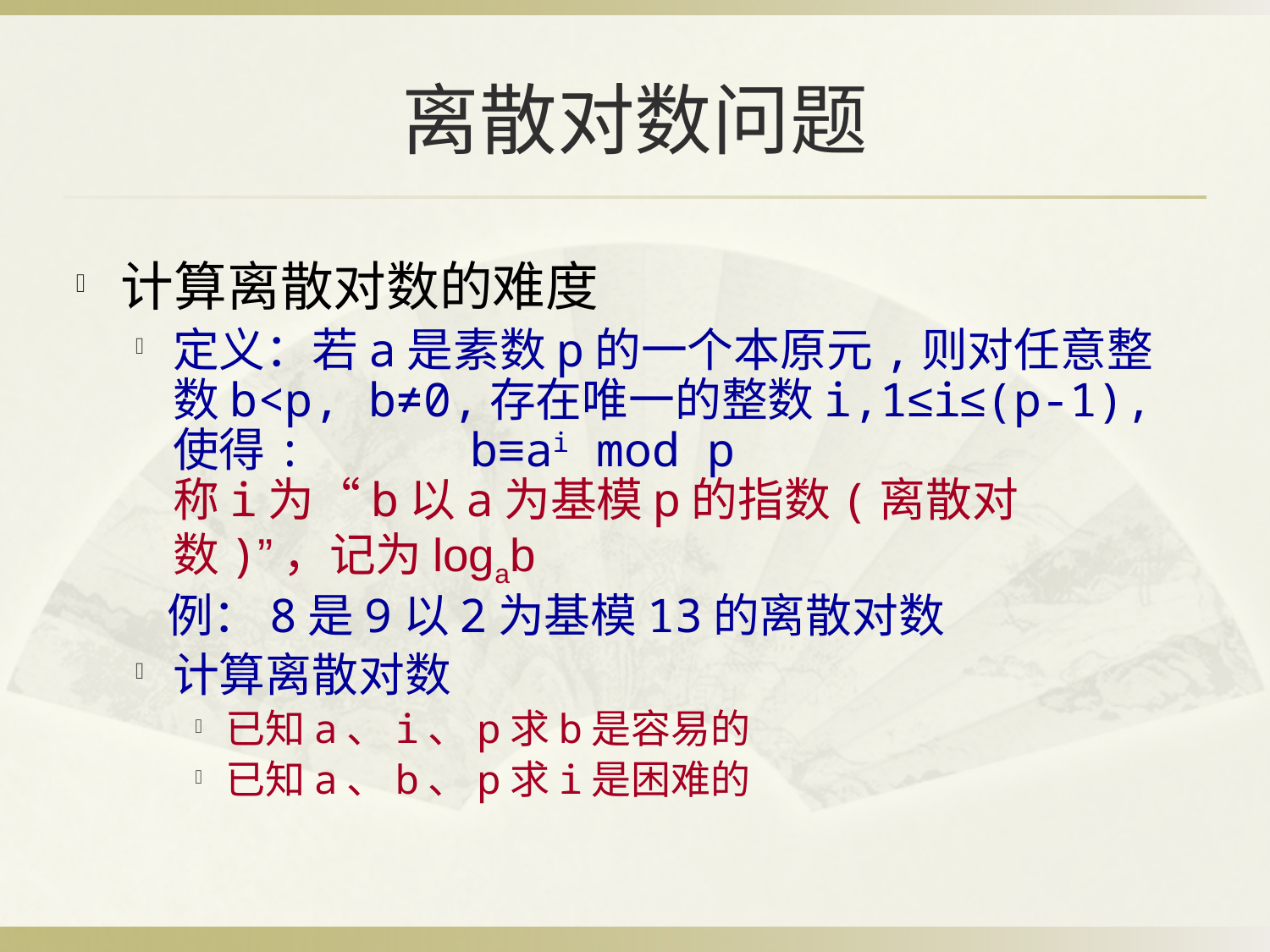

# 离散对数问题
计算离散对数的难度
定义：若a是素数p的一个本原元,则对任意整数b<p, b≠0,存在唯一的整数i,1≤i≤(p-1),使得:      b≡ai mod p
称i为“b以a为基模p的指数(离散对数)”，记为logab
  例：8是9以2为基模13的离散对数
计算离散对数
已知a、i、p求b是容易的
已知a、b、p求i是困难的